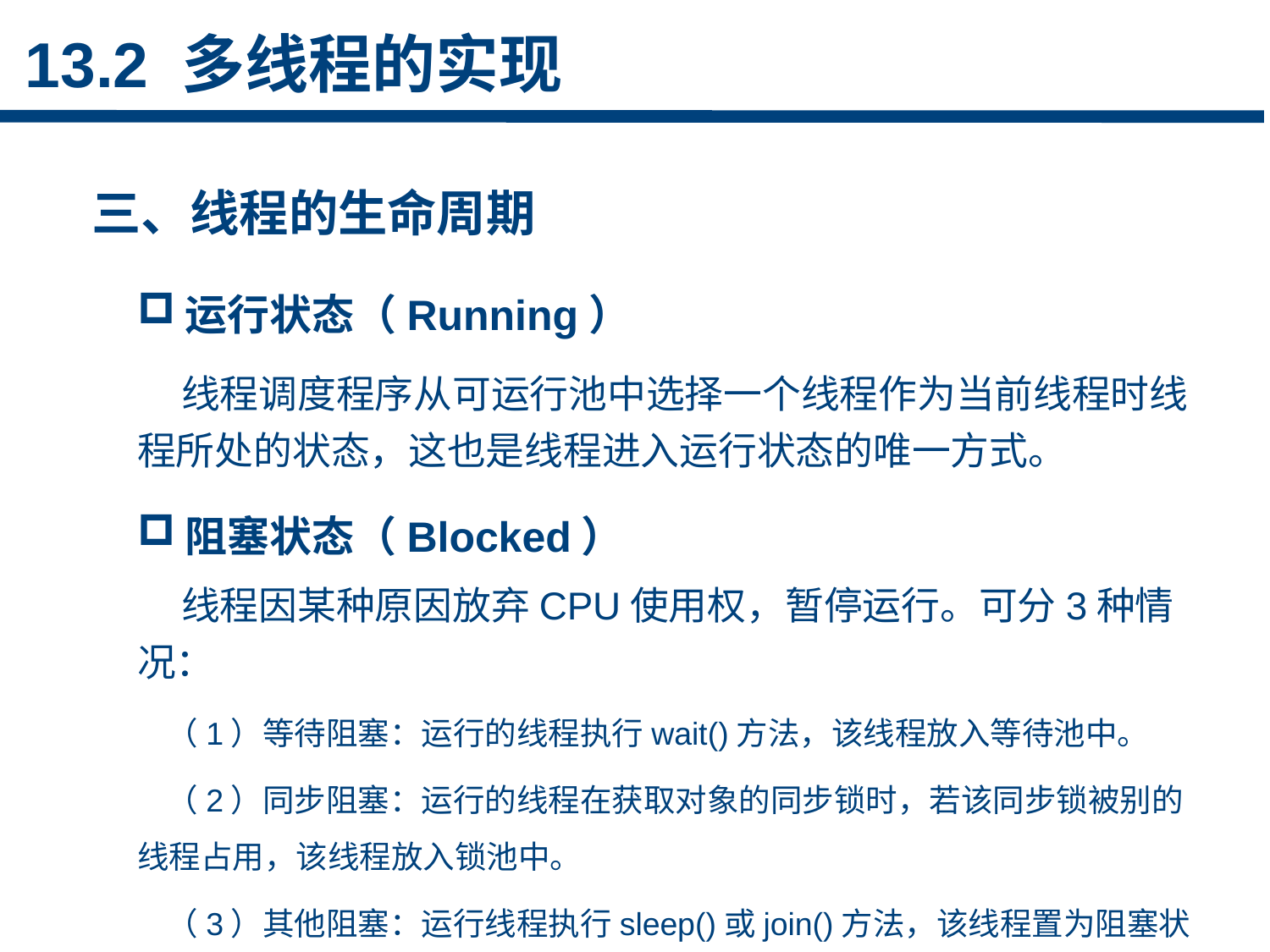

13.2 多线程的实现
三、线程的生命周期
点击添加文本
运行状态（Running）
    线程调度程序从可运行池中选择一个线程作为当前线程时线程所处的状态，这也是线程进入运行状态的唯一方式。
阻塞状态（Blocked）
    线程因某种原因放弃CPU使用权，暂停运行。可分3种情况：
   （1）等待阻塞：运行的线程执行wait()方法，该线程放入等待池中。
   （2）同步阻塞：运行的线程在获取对象的同步锁时，若该同步锁被别的线程占用，该线程放入锁池中。
   （3）其他阻塞：运行线程执行sleep()或join()方法，该线程置为阻塞状态。
点击添加文本
点击添加文本
点击添加文本